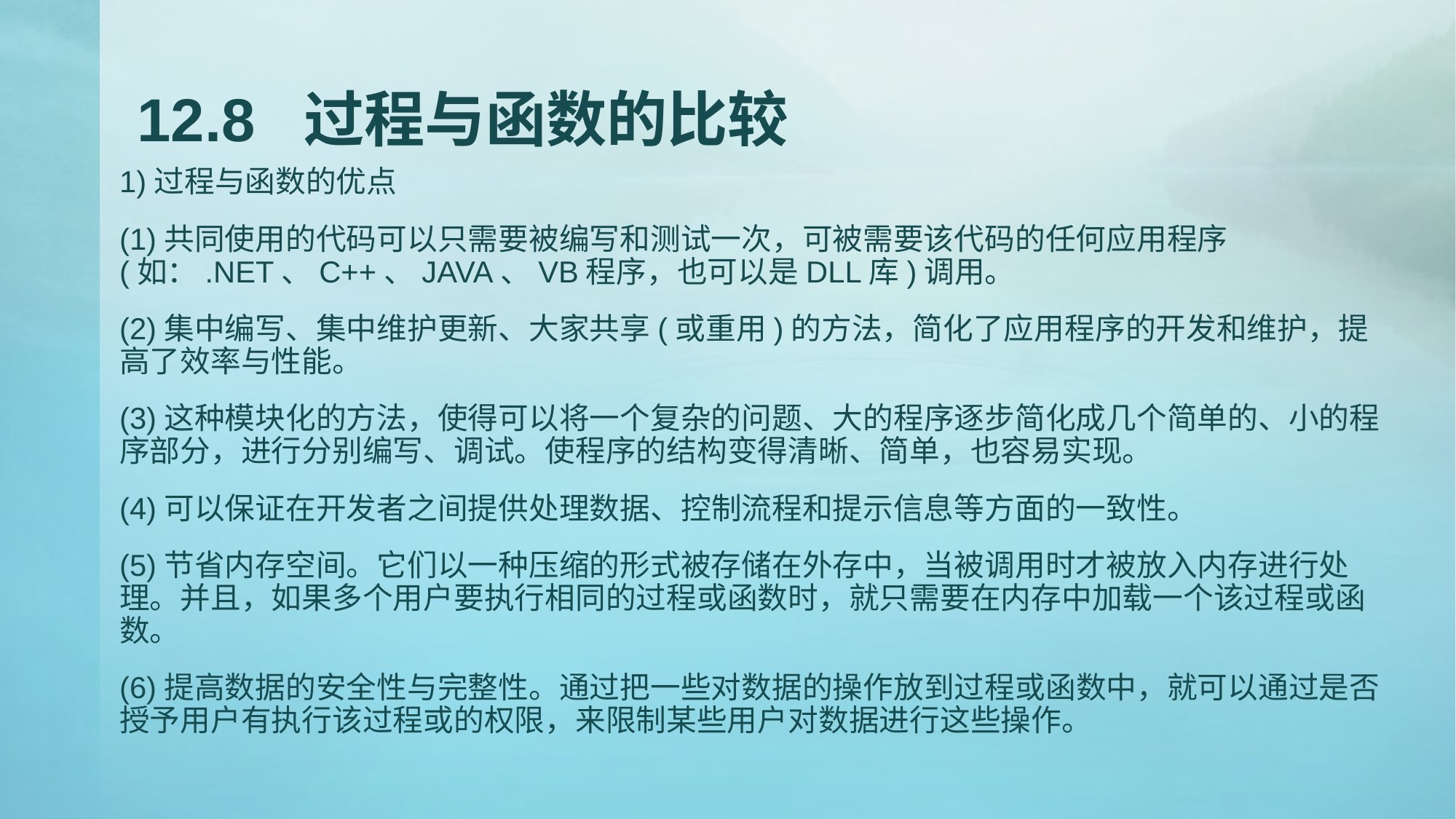

# 12.8  过程与函数的比较
1)过程与函数的优点
(1)共同使用的代码可以只需要被编写和测试一次，可被需要该代码的任何应用程序(如：.NET、C++、JAVA、VB程序，也可以是DLL库)调用。
(2)集中编写、集中维护更新、大家共享(或重用)的方法，简化了应用程序的开发和维护，提高了效率与性能。
(3)这种模块化的方法，使得可以将一个复杂的问题、大的程序逐步简化成几个简单的、小的程序部分，进行分别编写、调试。使程序的结构变得清晰、简单，也容易实现。
(4)可以保证在开发者之间提供处理数据、控制流程和提示信息等方面的一致性。
(5)节省内存空间。它们以一种压缩的形式被存储在外存中，当被调用时才被放入内存进行处理。并且，如果多个用户要执行相同的过程或函数时，就只需要在内存中加载一个该过程或函数。
(6)提高数据的安全性与完整性。通过把一些对数据的操作放到过程或函数中，就可以通过是否授予用户有执行该过程或的权限，来限制某些用户对数据进行这些操作。